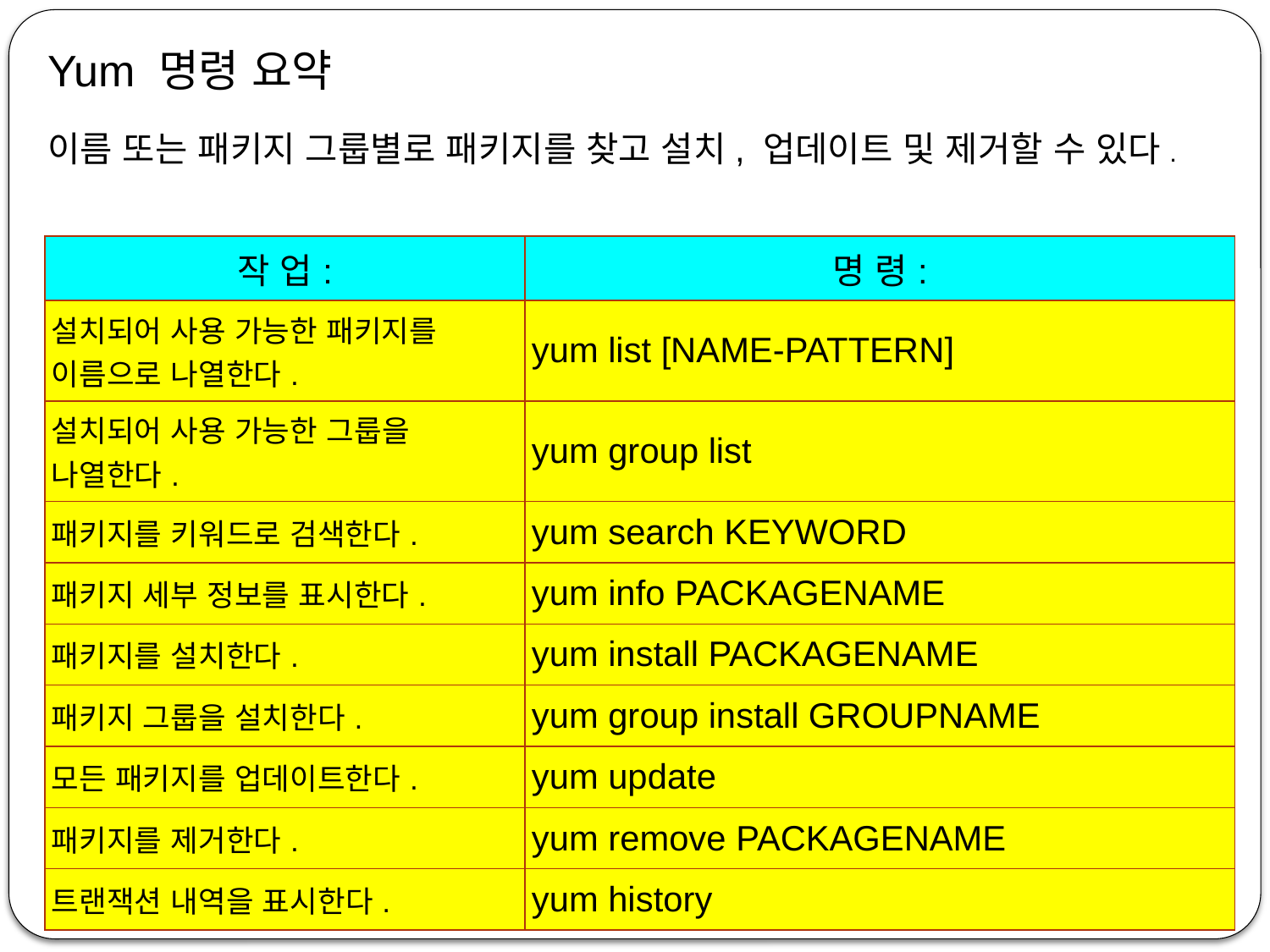

Yum 명령 요약

이름 또는 패키지 그룹별로 패키지를 찾고 설치, 업데이트 및 제거할 수 있다.

| 작 업: | 명 령: |
| --- | --- |
| 설치되어 사용 가능한 패키지를 이름으로 나열한다. | yum list [NAME-PATTERN] |
| 설치되어 사용 가능한 그룹을 나열한다. | yum group list |
| 패키지를 키워드로 검색한다. | yum search KEYWORD |
| 패키지 세부 정보를 표시한다. | yum info PACKAGENAME |
| 패키지를 설치한다. | yum install PACKAGENAME |
| 패키지 그룹을 설치한다. | yum group install GROUPNAME |
| 모든 패키지를 업데이트한다. | yum update |
| 패키지를 제거한다. | yum remove PACKAGENAME |
| 트랜잭션 내역을 표시한다. | yum history |